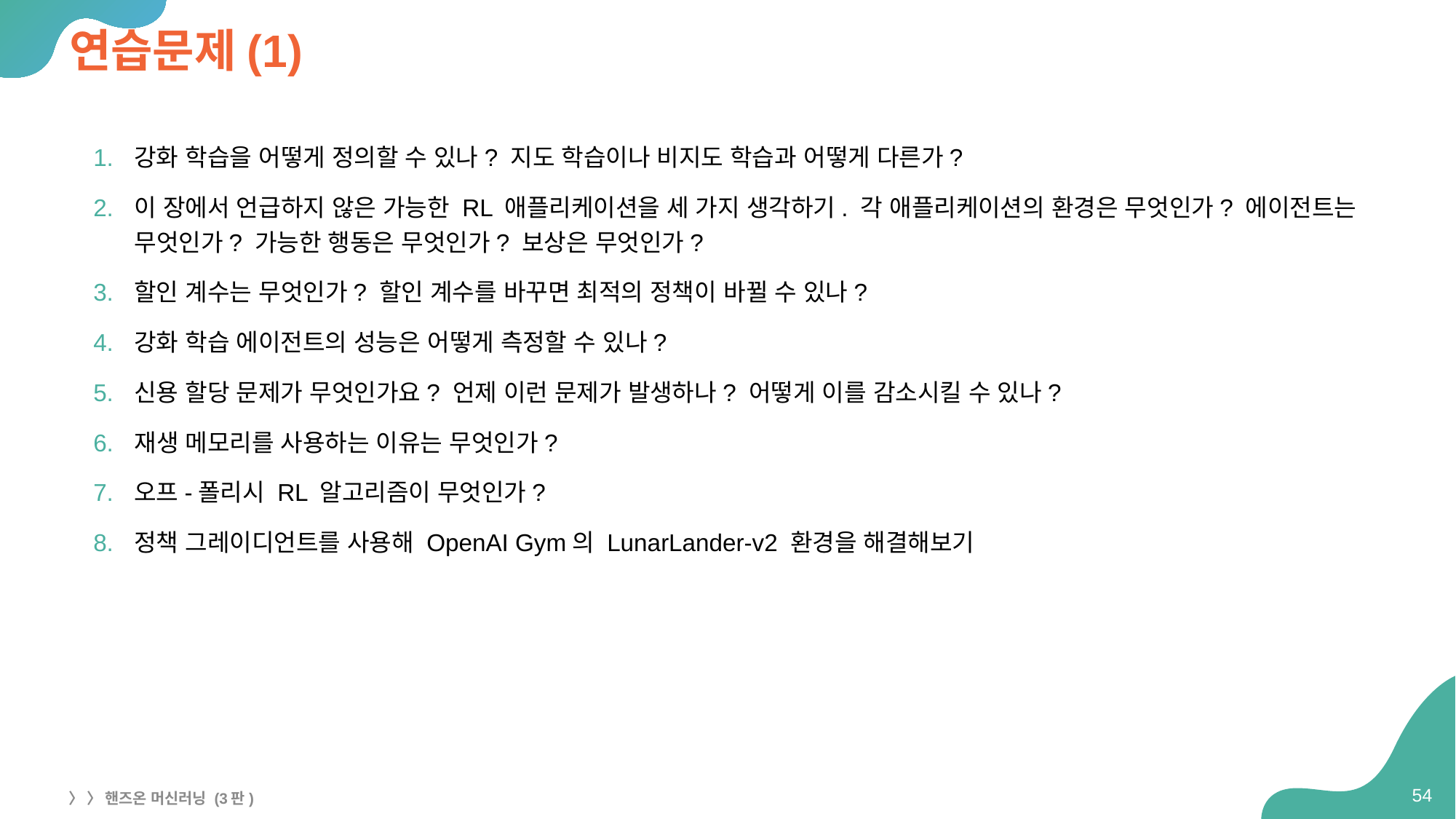

# 연습문제(1)
강화 학습을 어떻게 정의할 수 있나? 지도 학습이나 비지도 학습과 어떻게 다른가?
이 장에서 언급하지 않은 가능한 RL 애플리케이션을 세 가지 생각하기. 각 애플리케이션의 환경은 무엇인가? 에이전트는 무엇인가? 가능한 행동은 무엇인가? 보상은 무엇인가?
할인 계수는 무엇인가? 할인 계수를 바꾸면 최적의 정책이 바뀔 수 있나?
강화 학습 에이전트의 성능은 어떻게 측정할 수 있나?
신용 할당 문제가 무엇인가요? 언제 이런 문제가 발생하나? 어떻게 이를 감소시킬 수 있나?
재생 메모리를 사용하는 이유는 무엇인가?
오프-폴리시 RL 알고리즘이 무엇인가?
정책 그레이디언트를 사용해 OpenAI Gym의 LunarLander-v2 환경을 해결해보기
54
〉 〉 핸즈온 머신러닝 (3판)